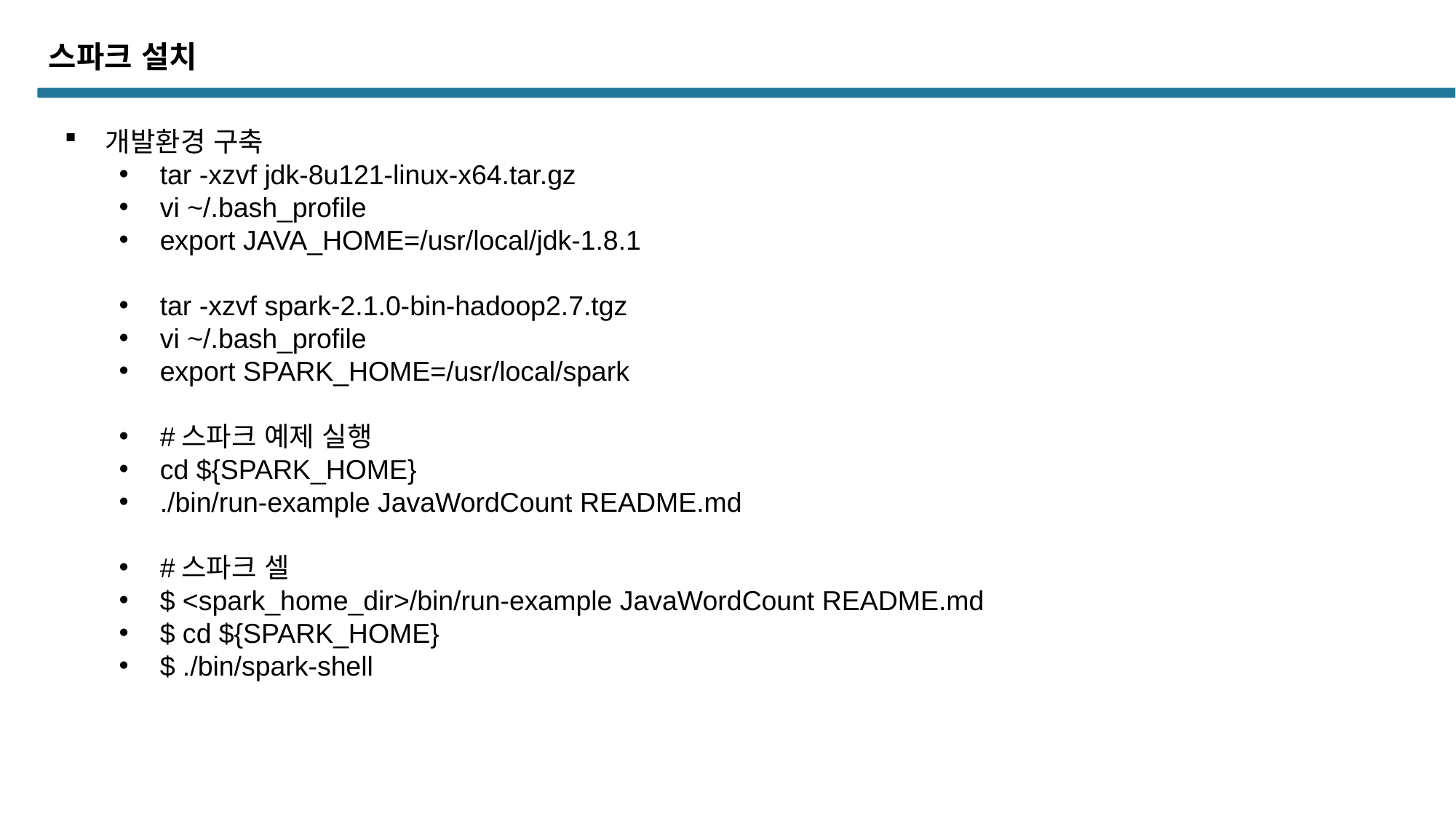

스파크 설치
개발환경 구축
tar -xzvf jdk-8u121-linux-x64.tar.gz
vi ~/.bash_profile
export JAVA_HOME=/usr/local/jdk-1.8.1

tar -xzvf spark-2.1.0-bin-hadoop2.7.tgz
vi ~/.bash_profile
export SPARK_HOME=/usr/local/spark

#스파크 예제 실행
cd ${SPARK_HOME}
./bin/run-example JavaWordCount README.md

#스파크 셀
$ <spark_home_dir>/bin/run-example JavaWordCount README.md
$ cd ${SPARK_HOME}
$ ./bin/spark-shell